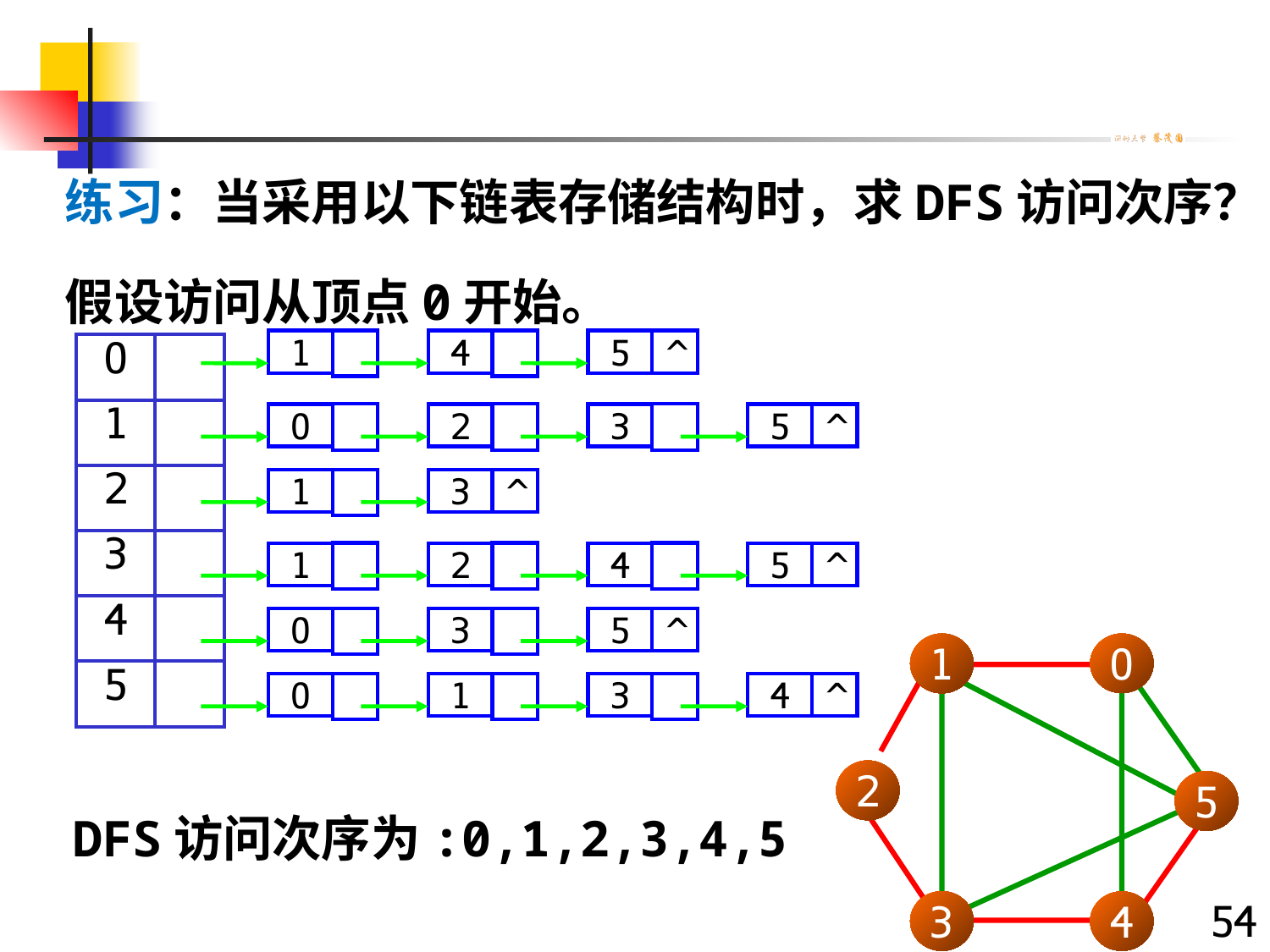

练习：当采用以下链表存储结构时，求DFS访问次序？
假设访问从顶点0开始。

1

4

5
^

0

2

3

5
^

1

3
^

1

2

4

5
^

0

3

5
^

3
4
^
0

1

| 0 |  |
| --- | --- |
| 1 |  |
| 2 |  |
| 3 |  |
| 4 |  |
| 5 |  |
1
0
2
5
3
4

DFS访问次序为:0,1,2,3,4,5

54